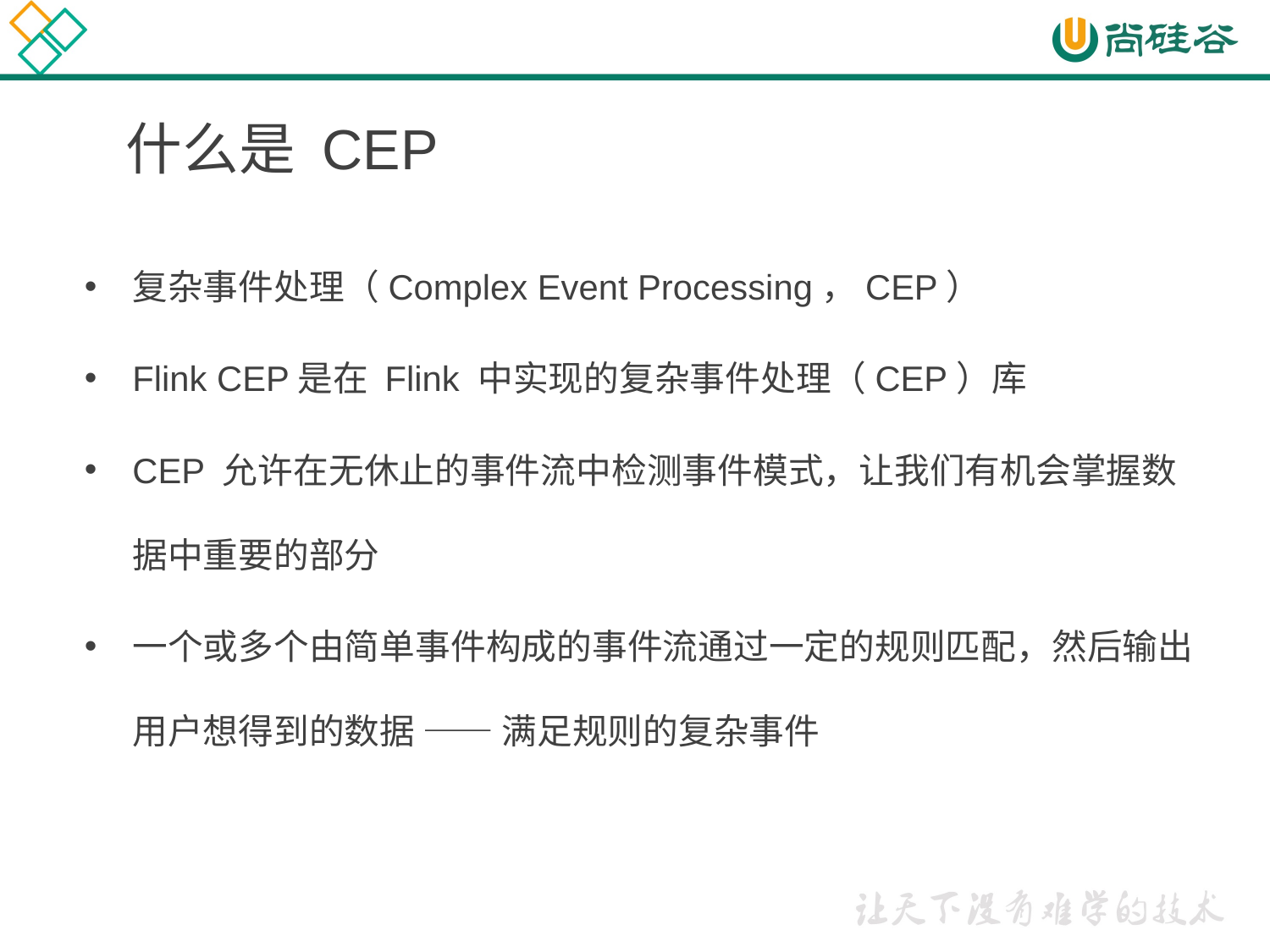

# 什么是 CEP
复杂事件处理（Complex Event Processing，CEP）
Flink CEP是在 Flink 中实现的复杂事件处理（CEP）库
CEP 允许在无休止的事件流中检测事件模式，让我们有机会掌握数据中重要的部分
一个或多个由简单事件构成的事件流通过一定的规则匹配，然后输出用户想得到的数据 —— 满足规则的复杂事件